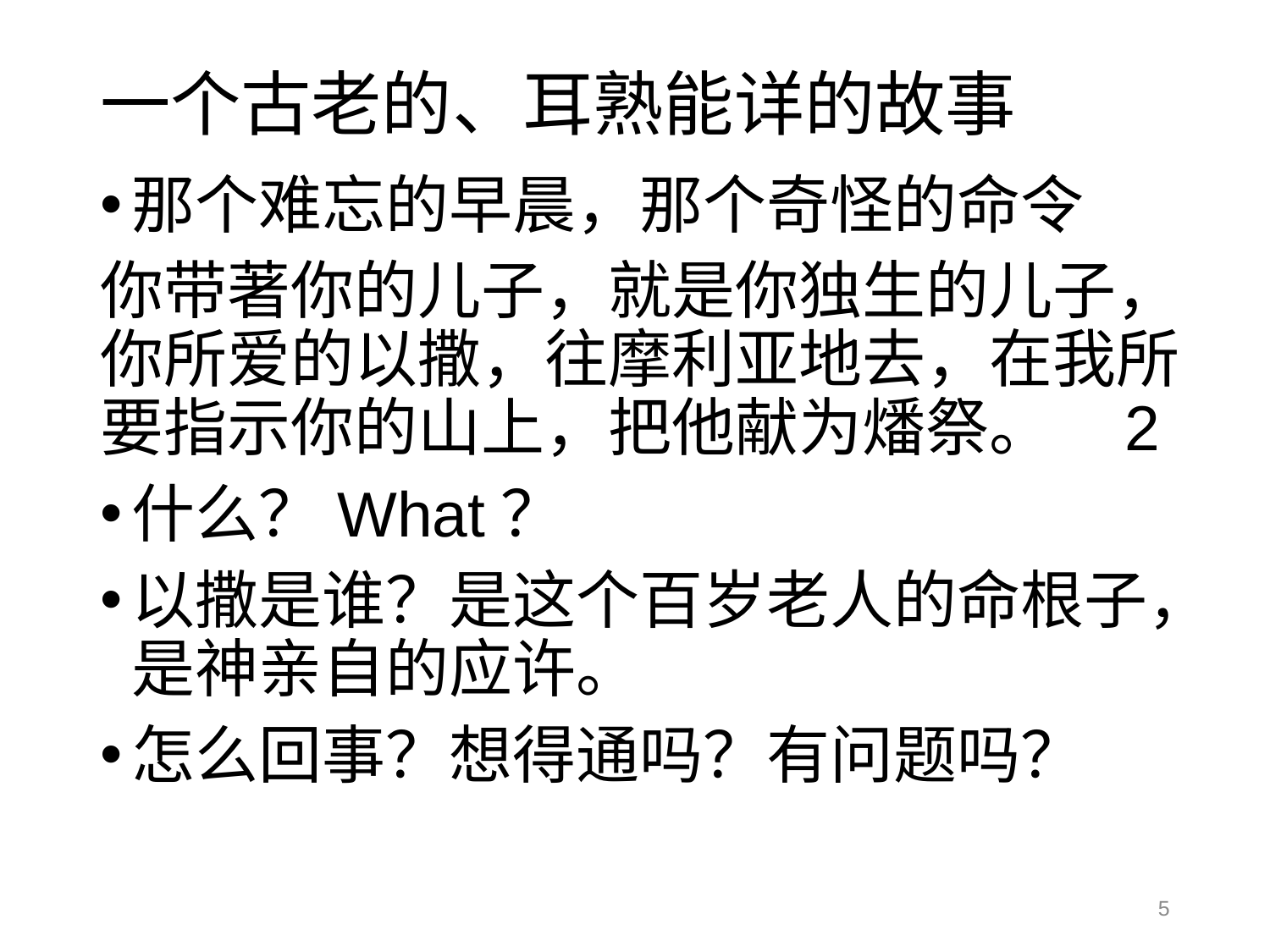

# 一个古老的、耳熟能详的故事
那个难忘的早晨，那个奇怪的命令
你带著你的儿子，就是你独生的儿子，你所爱的以撒，往摩利亚地去，在我所要指示你的山上，把他献为燔祭。    2
什么？What？
以撒是谁？是这个百岁老人的命根子，是神亲自的应许。
怎么回事？想得通吗？有问题吗？
5